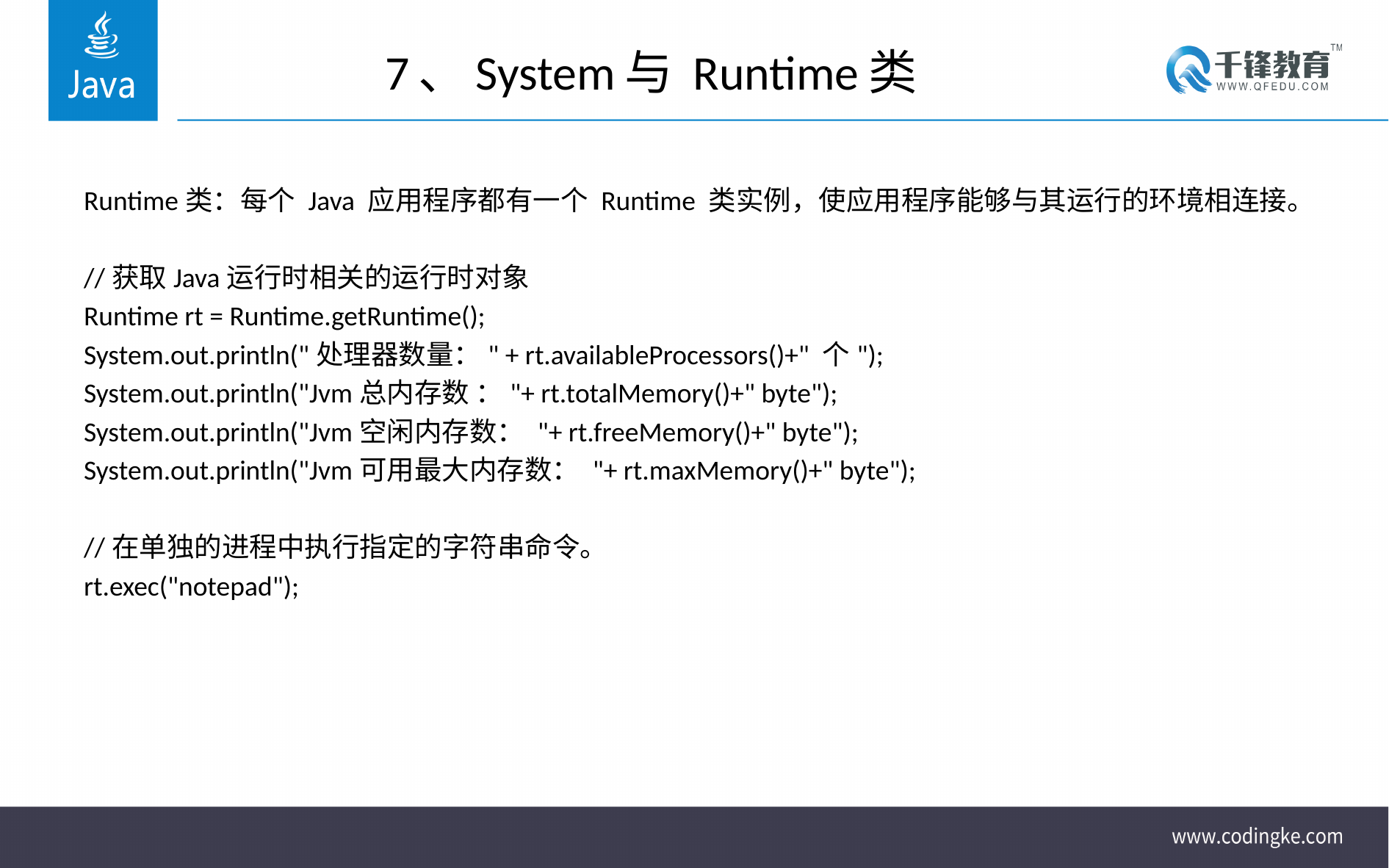

# 7、System与 Runtime类
Runtime类：每个 Java 应用程序都有一个 Runtime 类实例，使应用程序能够与其运行的环境相连接。

//获取Java运行时相关的运行时对象
Runtime rt = Runtime.getRuntime();
System.out.println("处理器数量：" + rt.availableProcessors()+" 个");
System.out.println("Jvm总内存数 ："+ rt.totalMemory()+" byte");
System.out.println("Jvm空闲内存数： "+ rt.freeMemory()+" byte");
System.out.println("Jvm可用最大内存数： "+ rt.maxMemory()+" byte");

//在单独的进程中执行指定的字符串命令。
rt.exec("notepad");